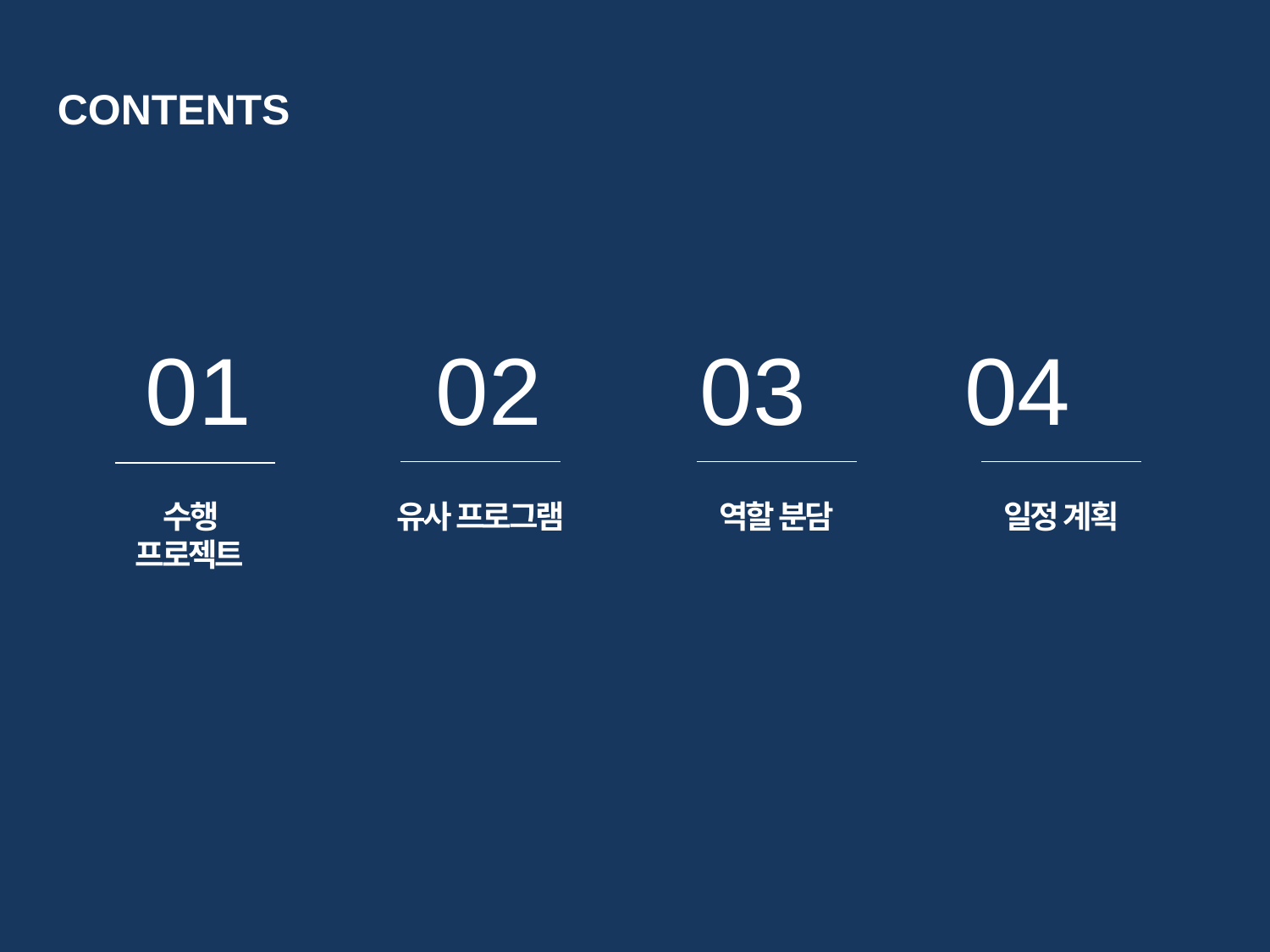

CONTENTS
 01       02      03      04
수행 프로젝트
유사 프로그램
역할 분담
일정 계획